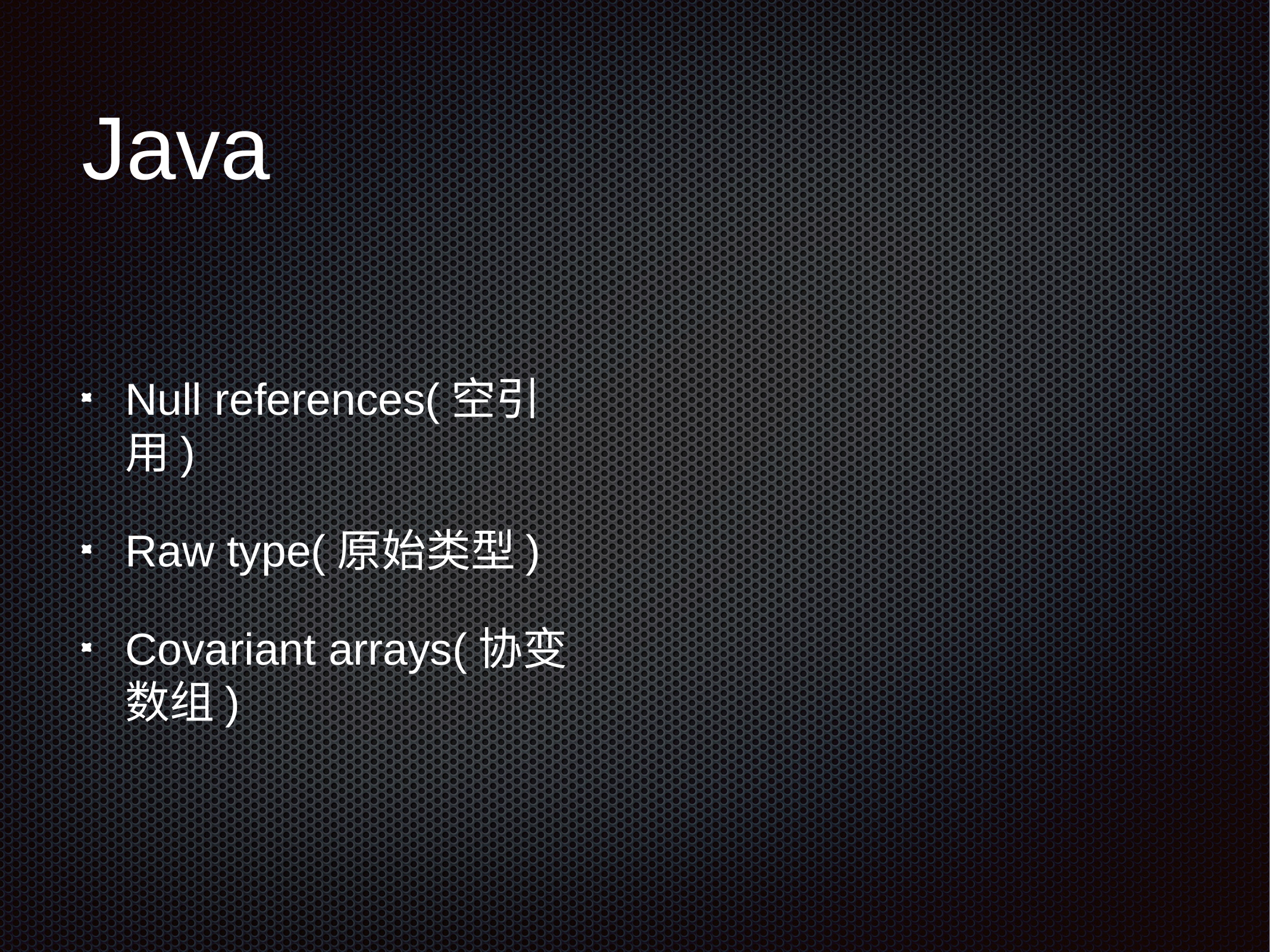

# Java
Null references(空引用)
Raw type(原始类型)
Covariant arrays(协变数组)